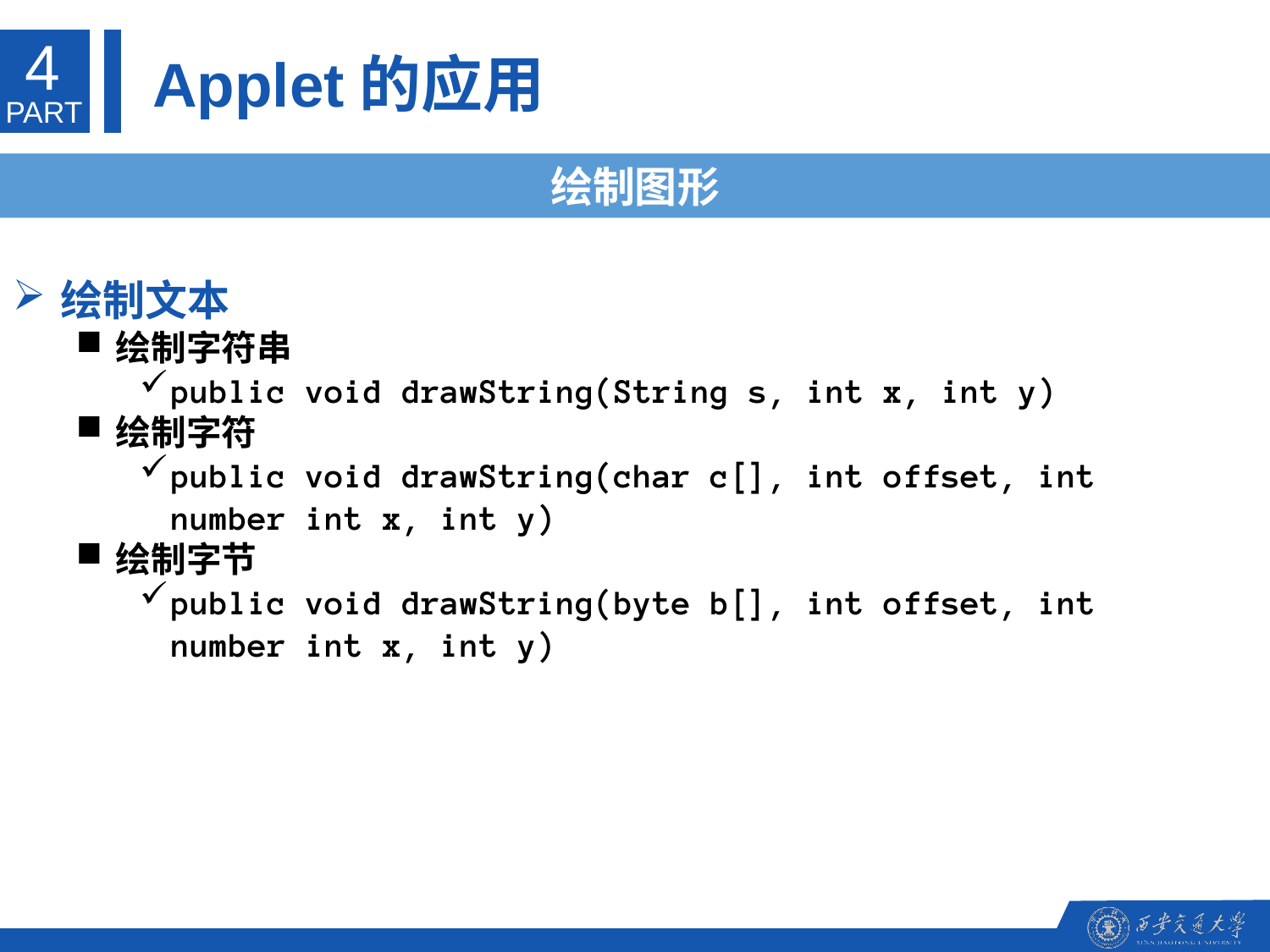

4
Applet的应用
PART
绘制图形
绘制文本
绘制字符串
public void drawString(String s, int x, int y)
绘制字符
public void drawString(char c[], int offset, int number int x, int y)
绘制字节
public void drawString(byte b[], int offset, int number int x, int y)